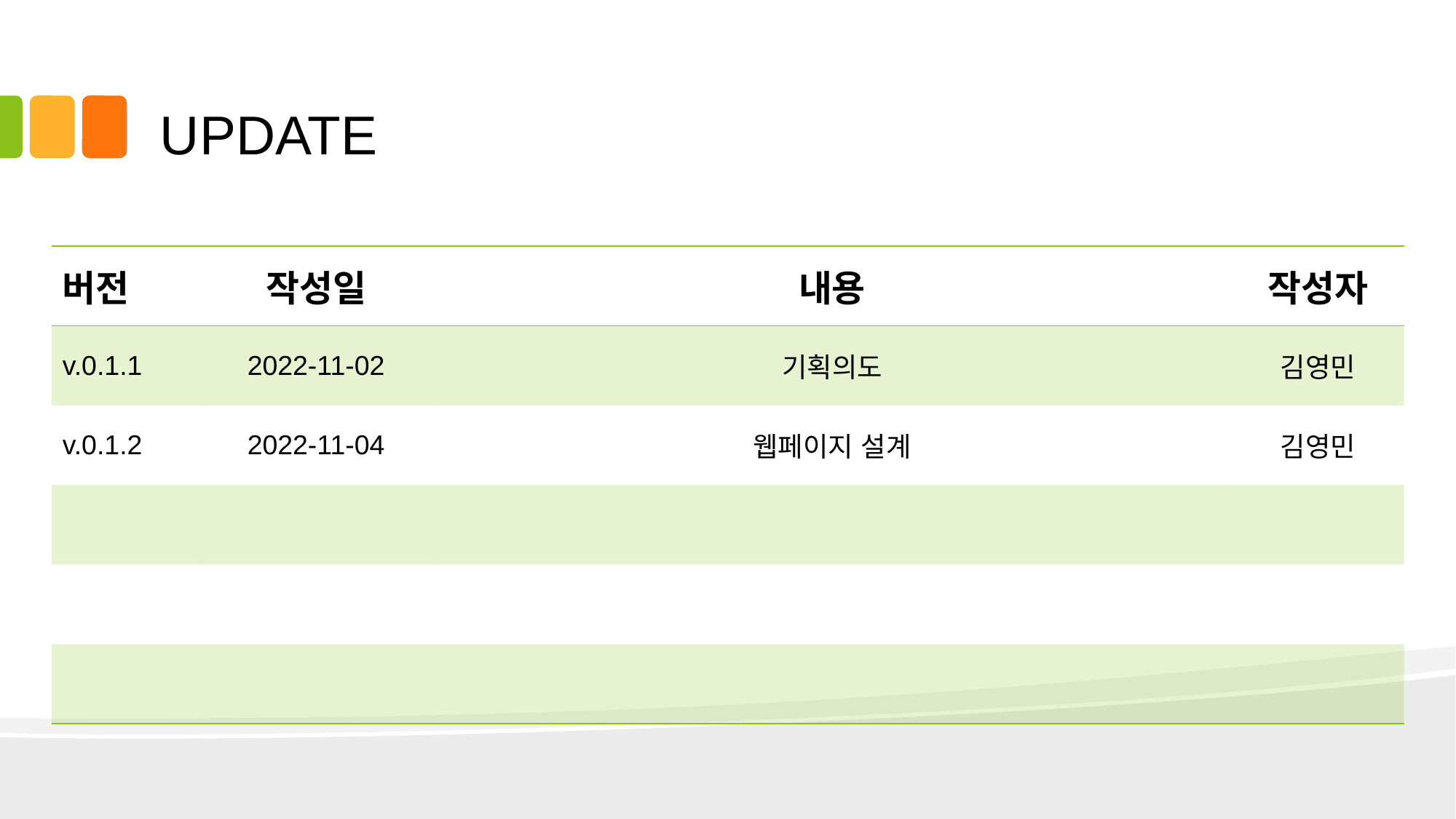

# UPDATE
| 버전 | 작성일 | 내용 | 작성자 |
| --- | --- | --- | --- |
| v.0.1.1 | 2022-11-02 | 기획의도 | 김영민 |
| v.0.1.2 | 2022-11-04 | 웹페이지 설계 | 김영민 |
|  |  |  |  |
|  |  |  |  |
|  |  |  |  |